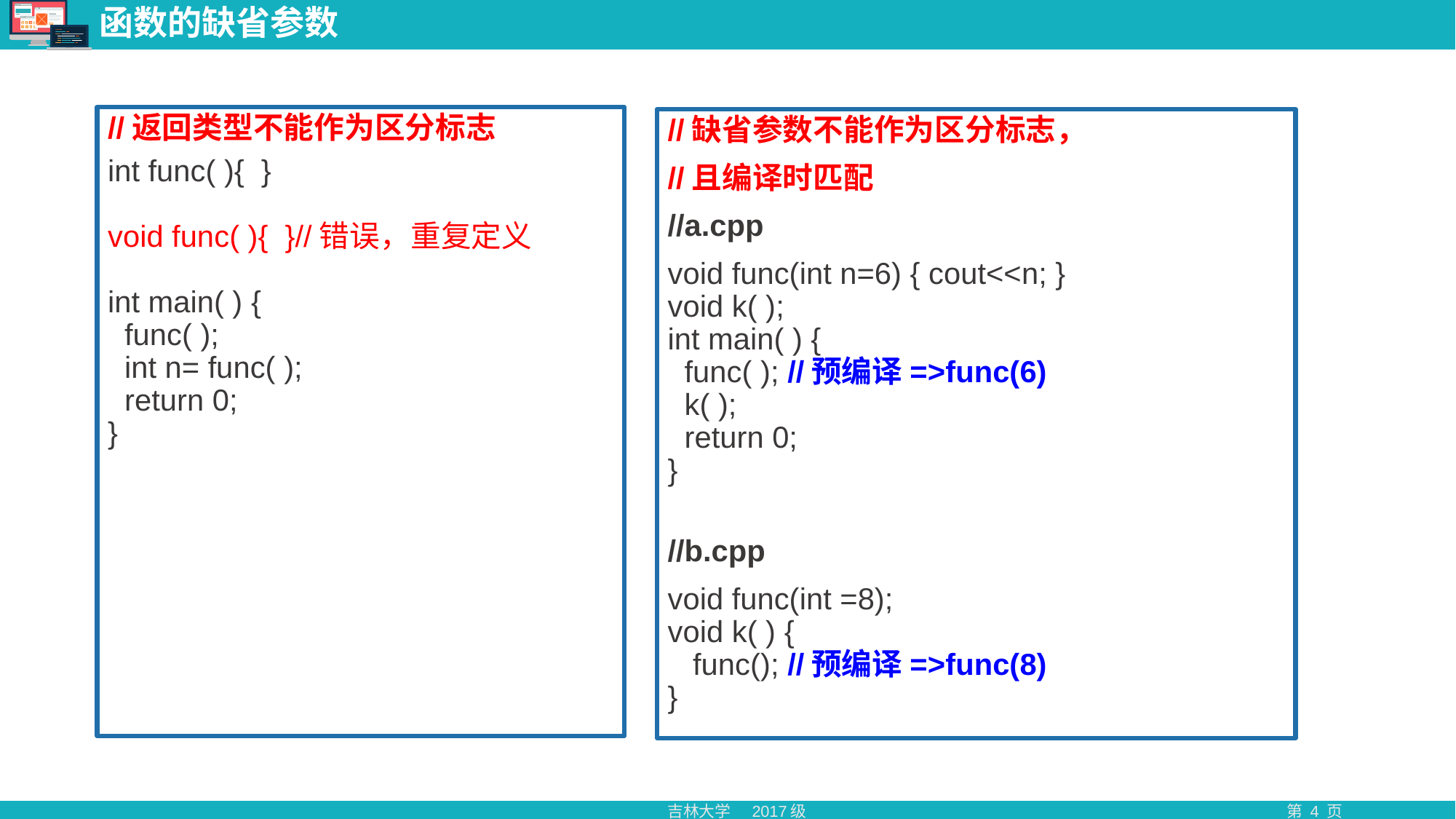

# 函数的缺省参数
//返回类型不能作为区分标志
int func( ){  }
void func( ){  }//错误，重复定义
int main( ) {
  func( );
  int n= func( );
  return 0;
}

//缺省参数不能作为区分标志，
//且编译时匹配
//a.cpp
void func(int n=6) { cout<<n; }
void k( );
int main( ) {
  func( ); //预编译=>func(6)
  k( );
  return 0;
}
//b.cpp
void func(int =8);
void k( ) {
   func(); //预编译=>func(8)
}